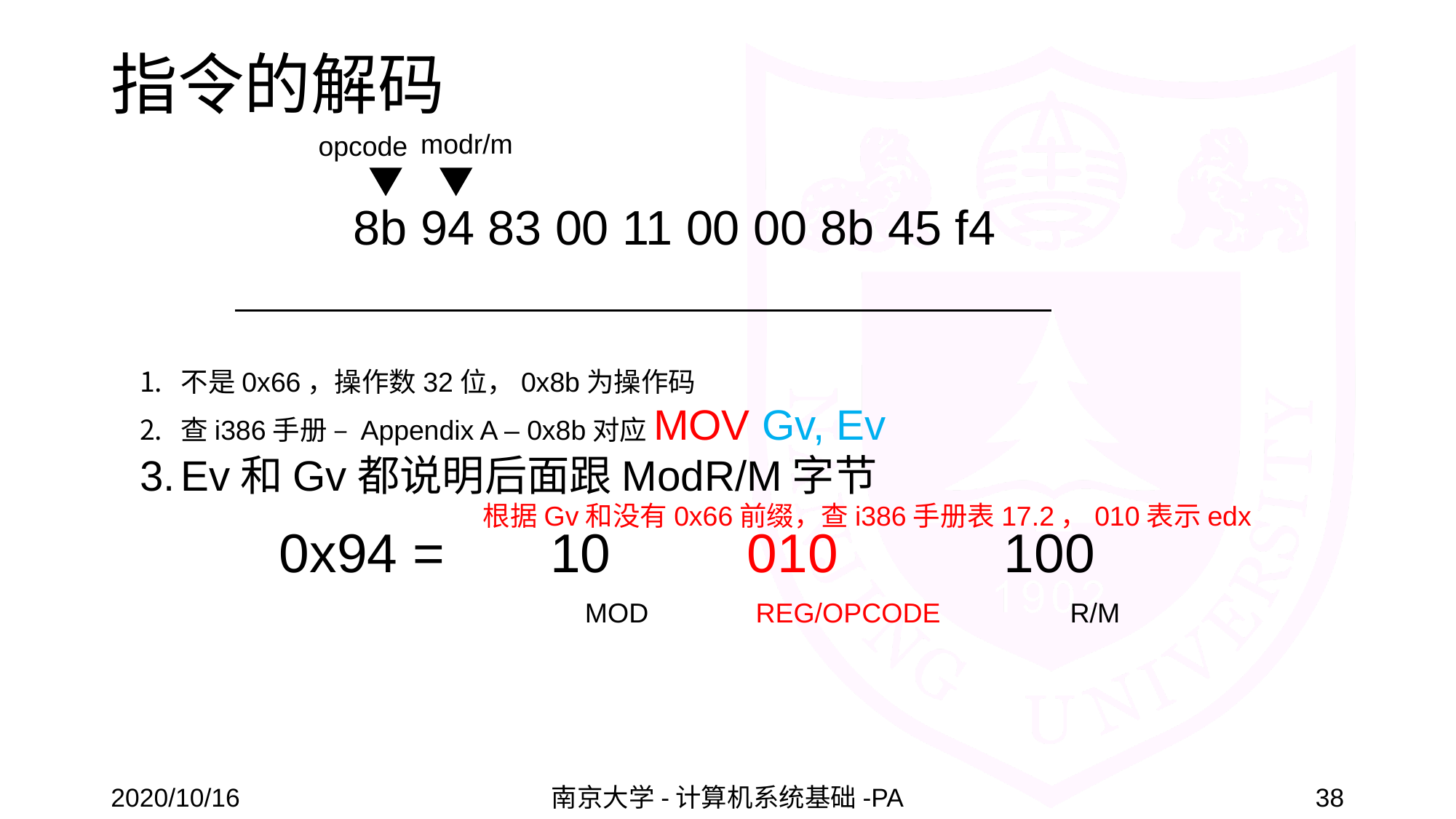

# 指令的解码
modr/m
opcode

8b 94 83 00 11 00 00 8b 45 f4
不是0x66，操作数32位，0x8b为操作码
查i386手册 – Appendix A – 0x8b对应MOV Gv, Ev
Ev和Gv都说明后面跟ModR/M字节
根据Gv和没有0x66前缀，查i386手册表17.2，010表示edx
0x94 =       10         010           100
MOD              REG/OPCODE                 R/M
2020/10/16
南京大学-计算机系统基础-PA
38